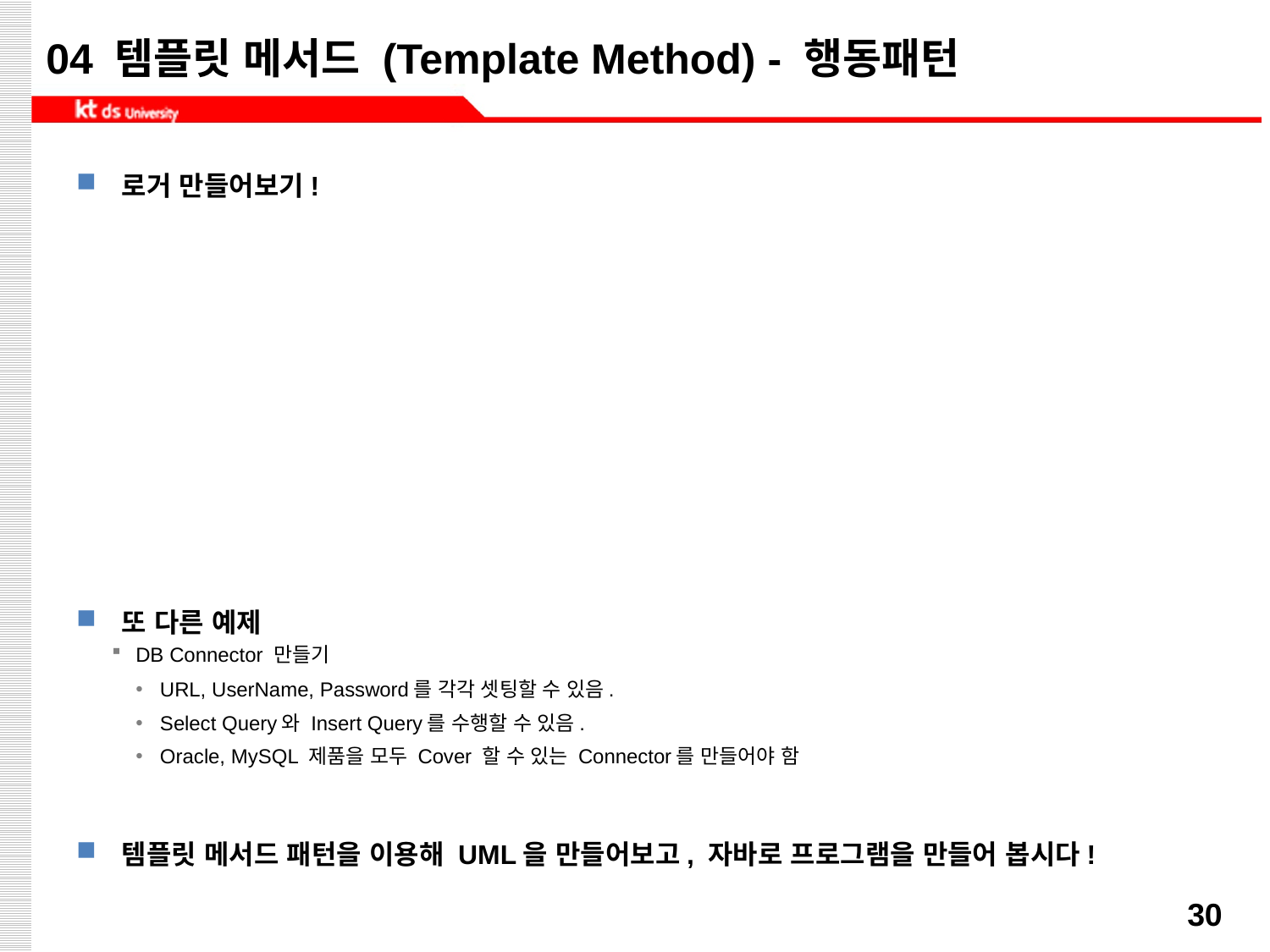

# 04 템플릿 메서드 (Template Method) - 행동패턴
로거 만들어보기!

또 다른 예제
DB Connector 만들기
URL, UserName, Password를 각각 셋팅할 수 있음.
Select Query와 Insert Query를 수행할 수 있음.
Oracle, MySQL 제품을 모두 Cover 할 수 있는 Connector를 만들어야 함

템플릿 메서드 패턴을 이용해 UML을 만들어보고, 자바로 프로그램을 만들어 봅시다!